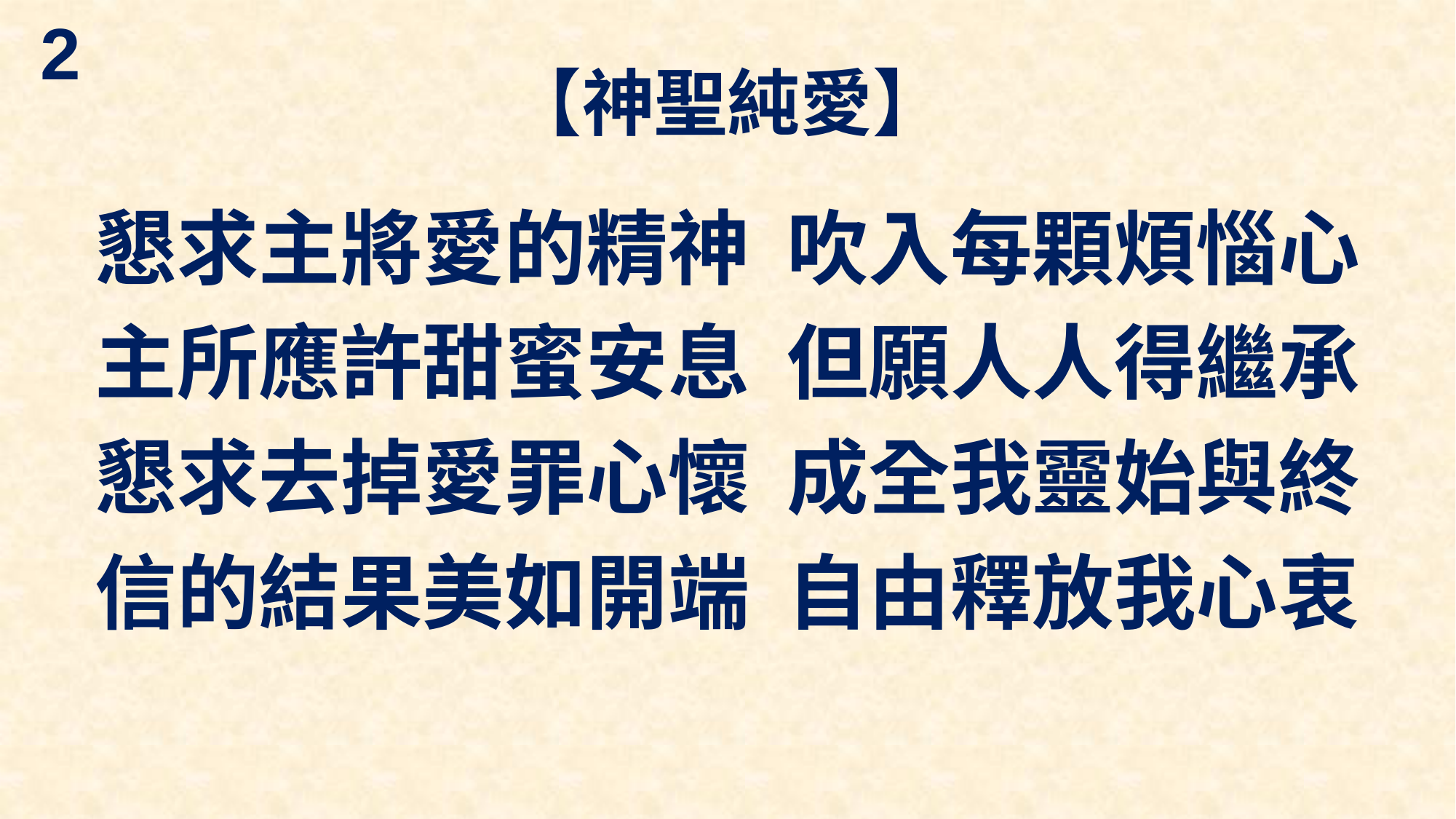

2
# 【神聖純愛】
懇求主將愛的精神  吹入每顆煩惱心
主所應許甜蜜安息  但願人人得繼承
懇求去掉愛罪心懷  成全我靈始與終
信的結果美如開端  自由釋放我心衷